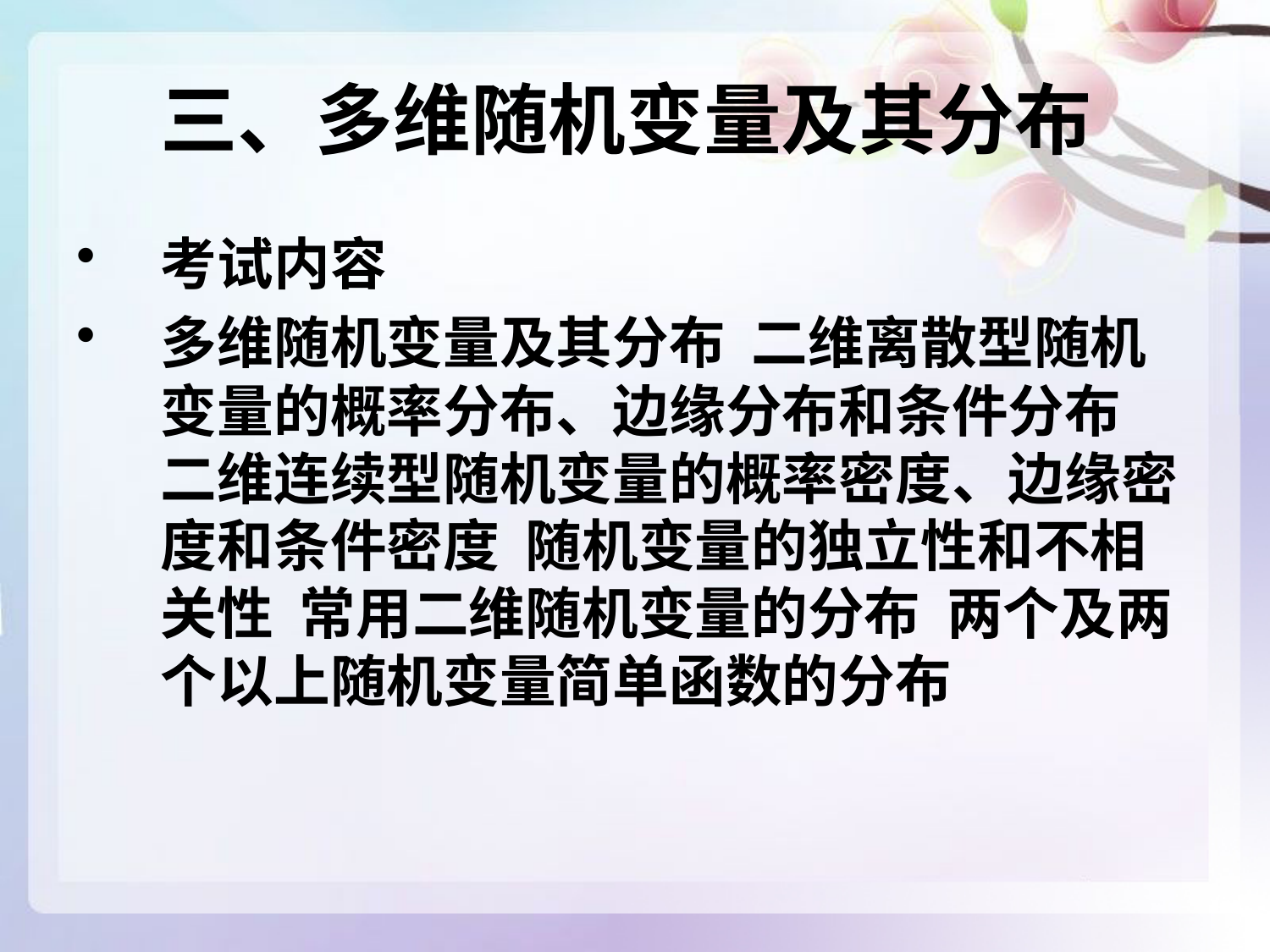

# 三、多维随机变量及其分布
考试内容
多维随机变量及其分布  二维离散型随机变量的概率分布、边缘分布和条件分布  二维连续型随机变量的概率密度、边缘密度和条件密度  随机变量的独立性和不相关性  常用二维随机变量的分布  两个及两个以上随机变量简单函数的分布